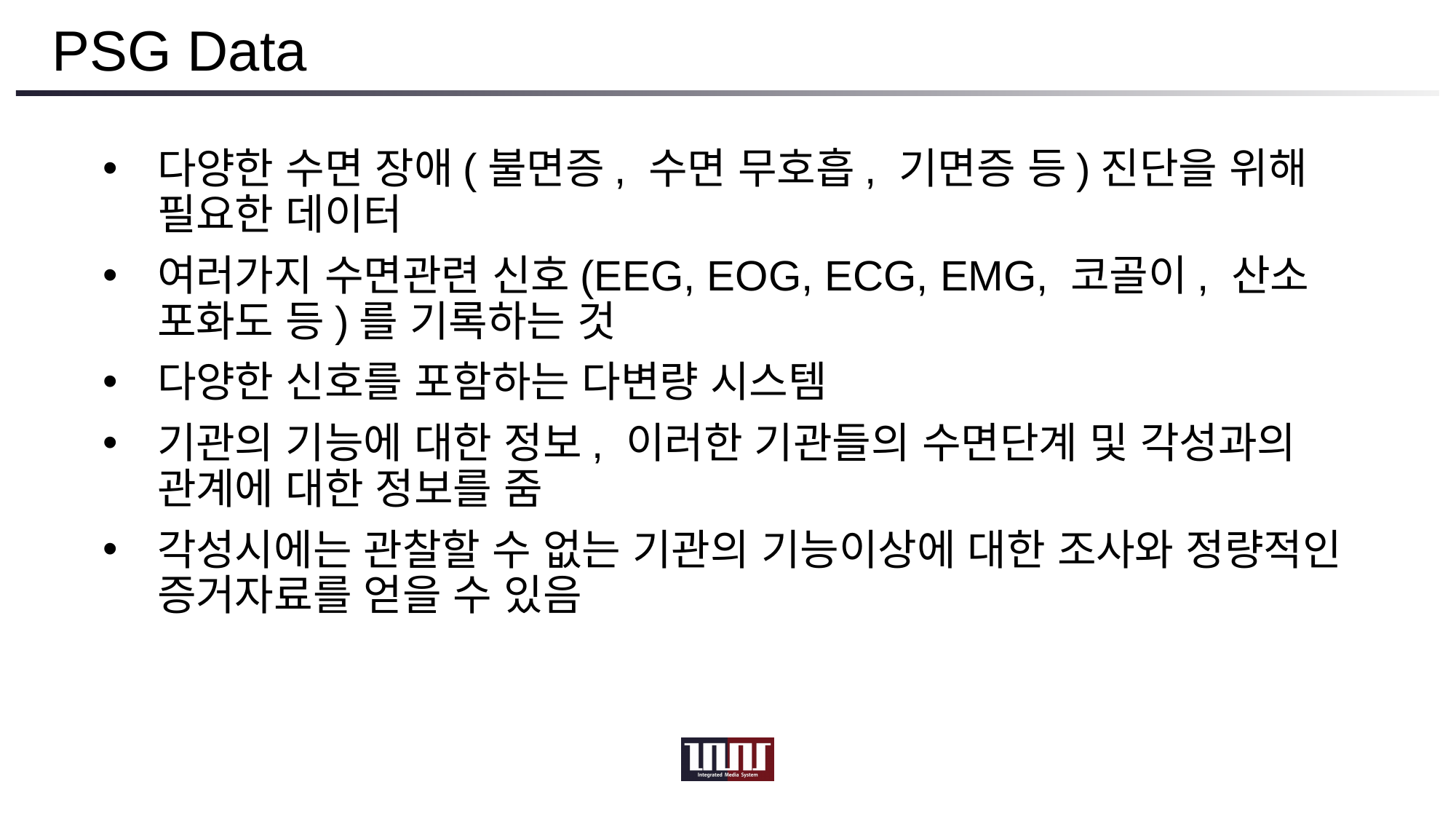

# PSG Data
다양한 수면 장애(불면증, 수면 무호흡, 기면증 등)진단을 위해 필요한 데이터
여러가지 수면관련 신호(EEG, EOG, ECG, EMG, 코골이, 산소 포화도 등)를 기록하는 것
다양한 신호를 포함하는 다변량 시스템
기관의 기능에 대한 정보, 이러한 기관들의 수면단계 및 각성과의 관계에 대한 정보를 줌
각성시에는 관찰할 수 없는 기관의 기능이상에 대한 조사와 정량적인 증거자료를 얻을 수 있음